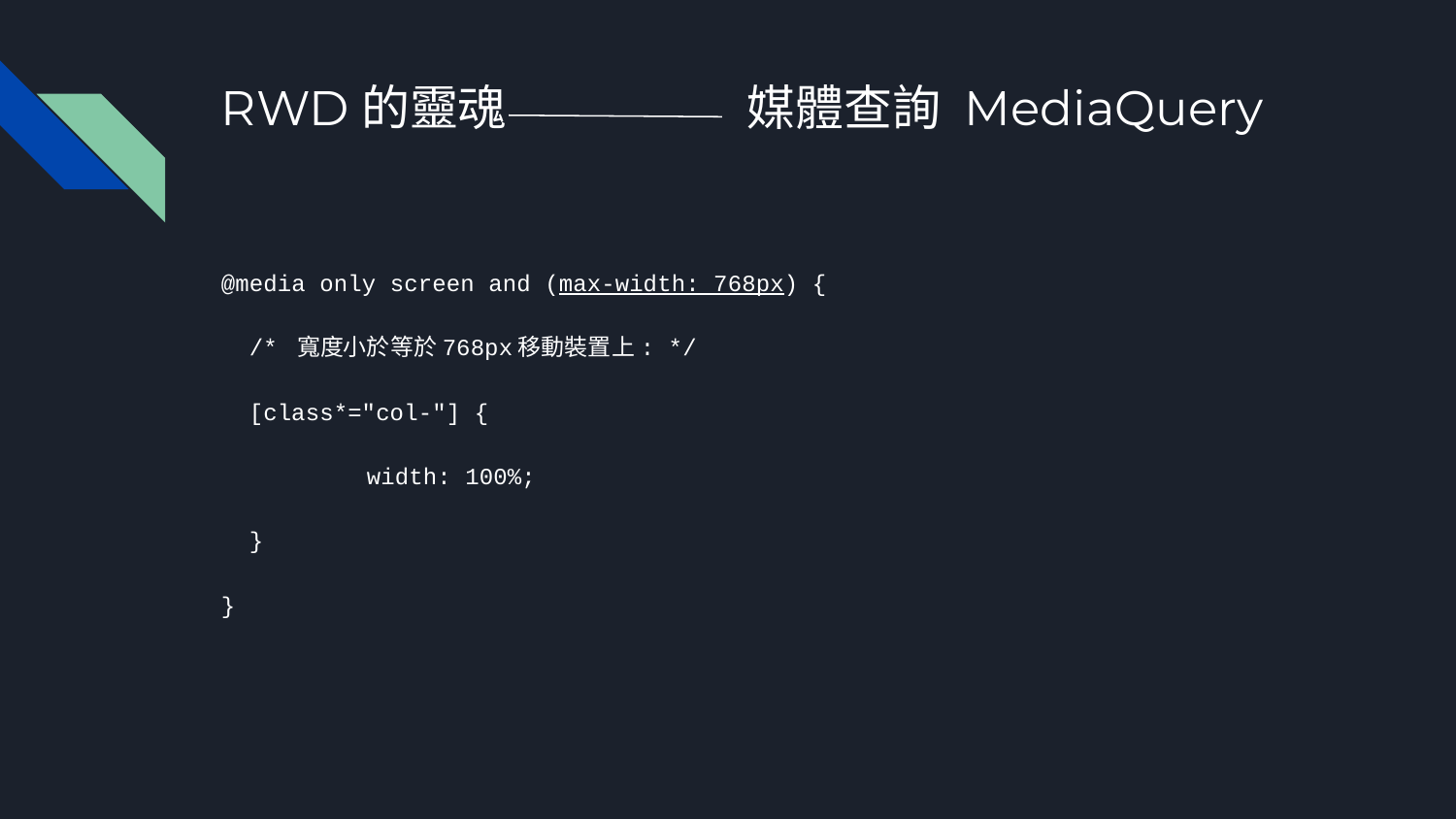

# RWD的靈魂                   媒體查詢 MediaQuery
@media only screen and (max-width: 768px) {
  /* 寬度小於等於768px移動裝置上: */
  [class*="col-"] {
	width: 100%;
  }
}